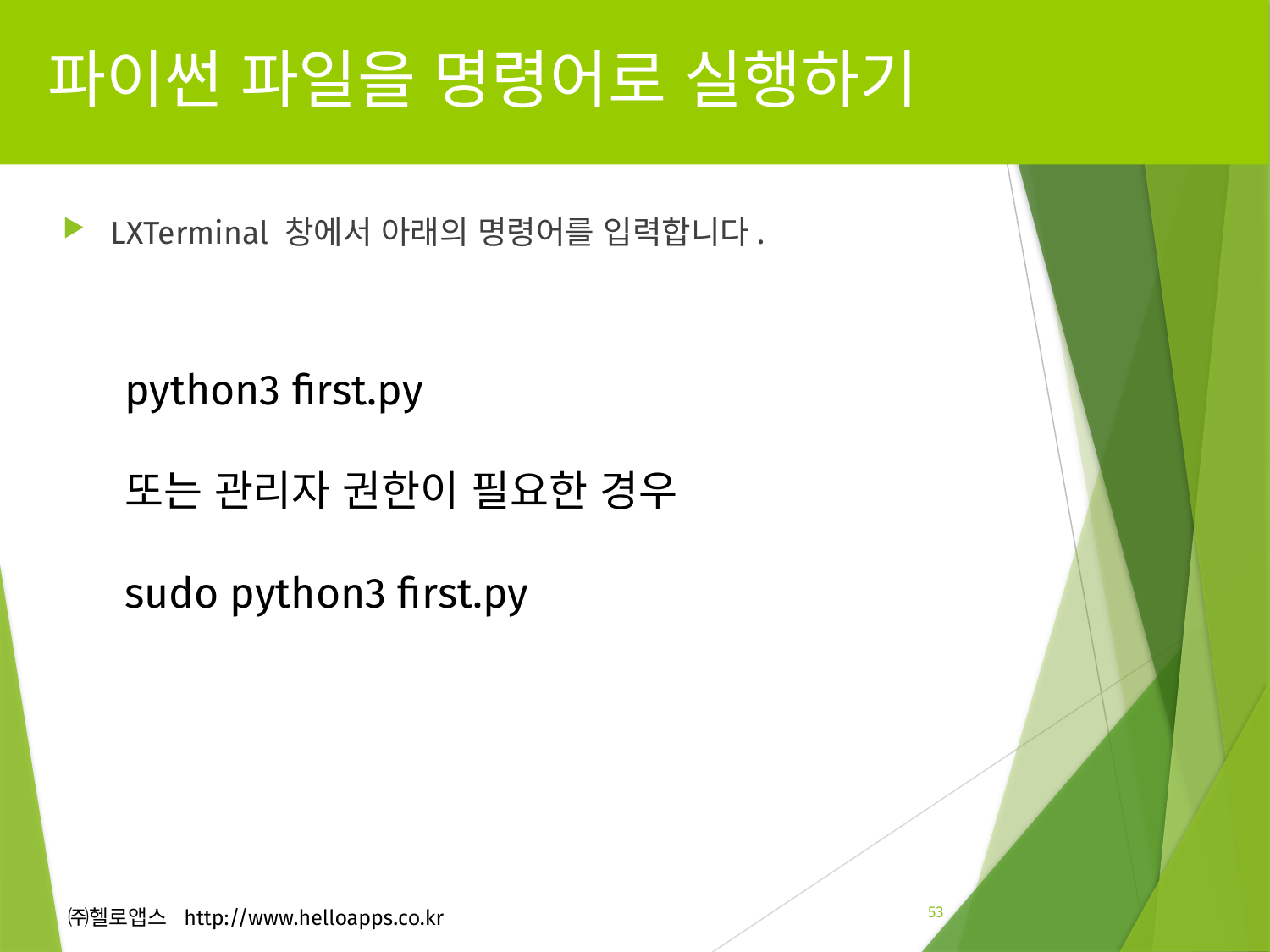

# 파이썬 파일을 명령어로 실행하기
LXTerminal 창에서 아래의 명령어를 입력합니다.
python3 first.py

또는 관리자 권한이 필요한 경우

sudo python3 first.py

53